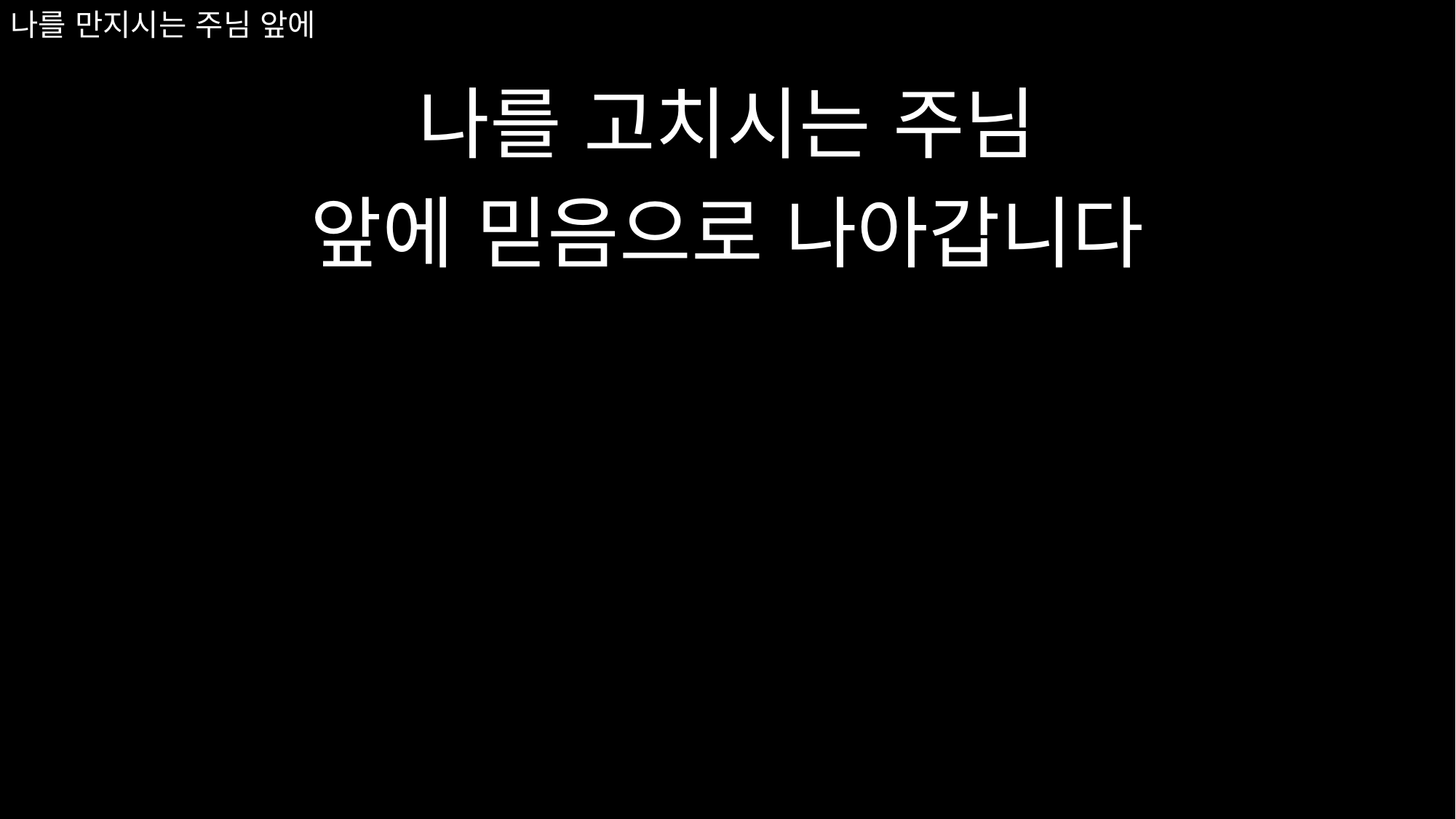

# 나를 만지시는 주님 앞에
나를 고치시는 주님
앞에 믿음으로 나아갑니다